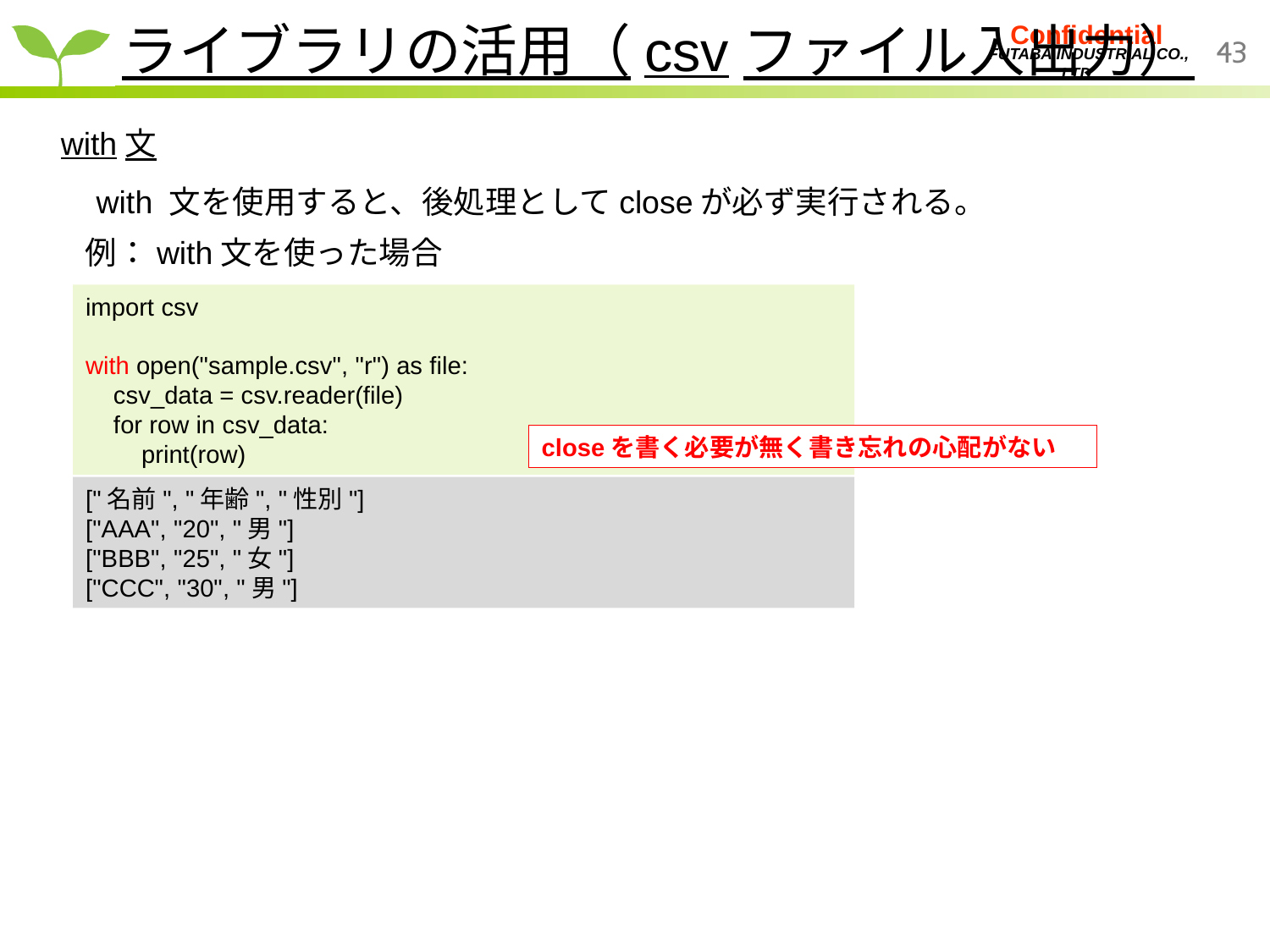

ライブラリの活用（csvファイル入出力）
with文
with 文を使用すると、後処理としてcloseが必ず実行される。
例：with文を使った場合
import csv

with open("sample.csv", "r") as file:
    csv_data = csv.reader(file)
    for row in csv_data:
        print(row)
closeを書く必要が無く書き忘れの心配がない
["名前", "年齢", "性別"]
["AAA", "20", "男"]
["BBB", "25", "女"]
["CCC", "30", "男"]